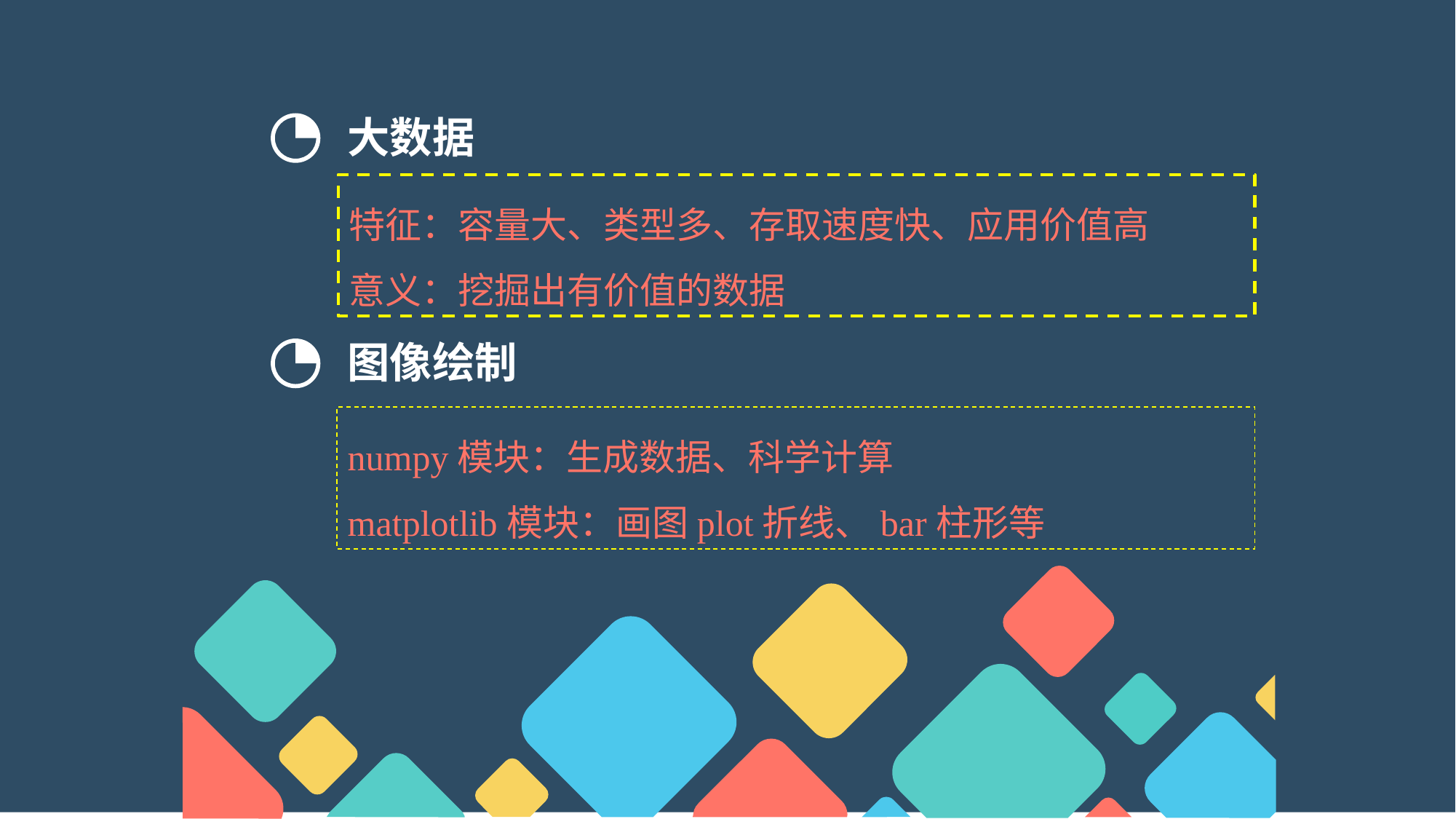

大数据

特征：容量大、类型多、存取速度快、应用价值高
意义：挖掘出有价值的数据
图像绘制

numpy模块：生成数据、科学计算
matplotlib模块：画图plot折线、bar柱形等